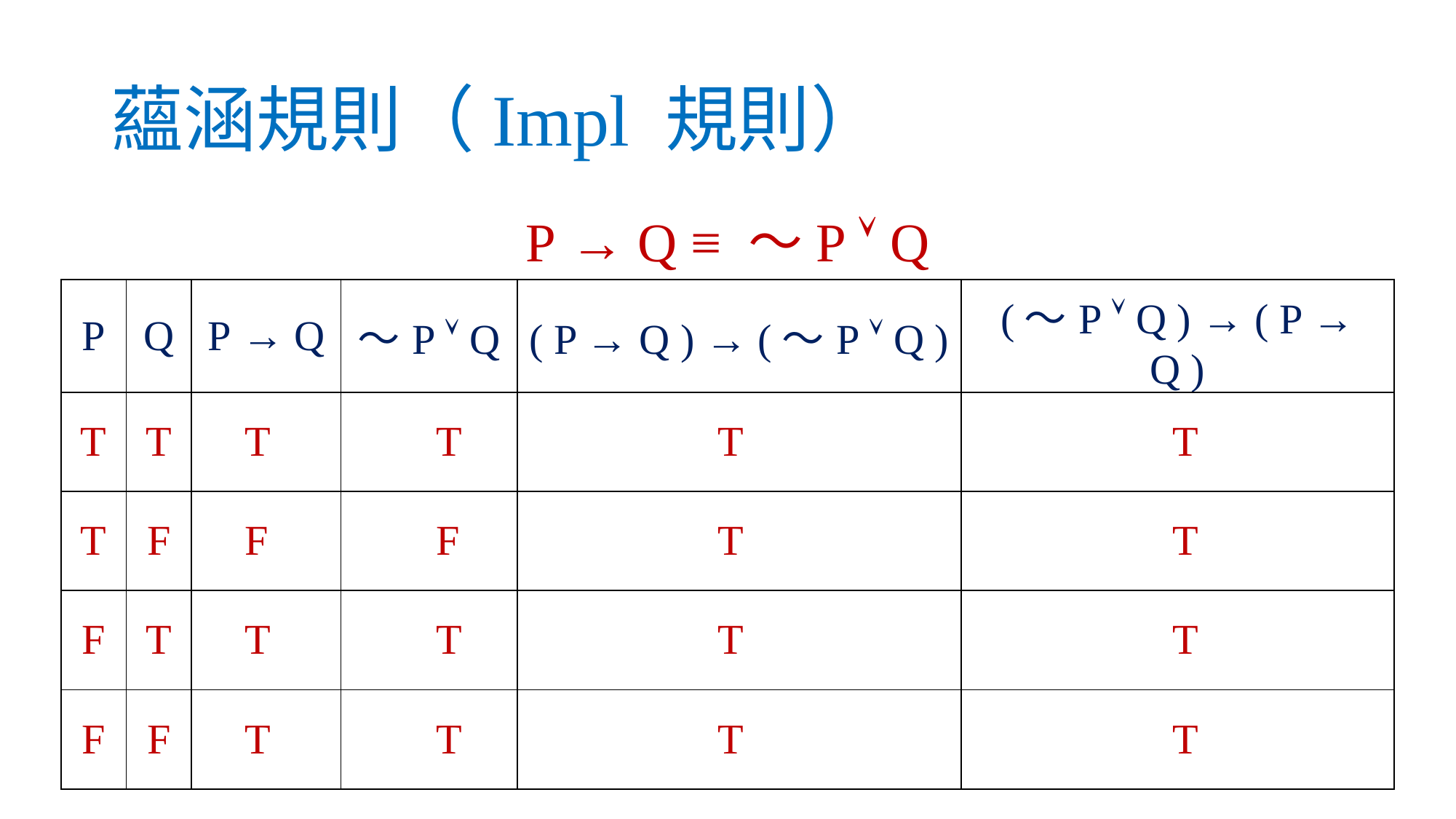

# 蘊涵規則（Impl 規則）
P → Q ≡ ～P ∨ Q
| P | Q | P → Q | ～P ∨ Q | ( P → Q ) → (～P ∨ Q ) | (～P ∨ Q ) → ( P → Q ) |
| --- | --- | --- | --- | --- | --- |
| T | T | T | T | T | T |
| T | F | F | F | T | T |
| F | T | T | T | T | T |
| F | F | T | T | T | T |